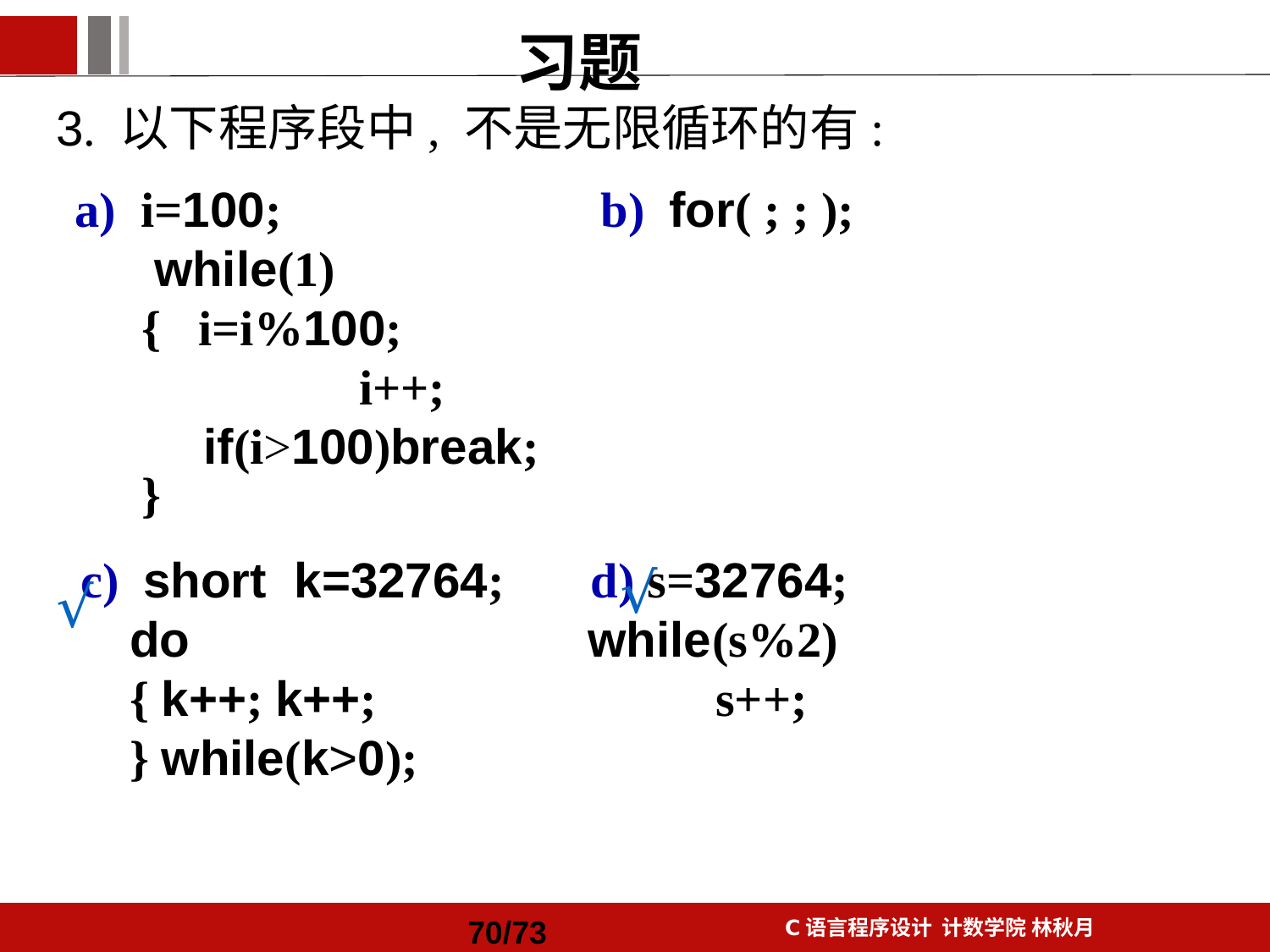

习题
# 3. 以下程序段中, 不是无限循环的有:
  a)  i=100;                          b)  for( ; ; );
        while(1)
       {   i=i%100;
		    i++;
            if(i>100)break;
       }
  c)  short  k=32764;       d) s=32764;
      do                             while(s%2)
      { k++; k++;                    	  s++;
      } while(k>0);
√
√